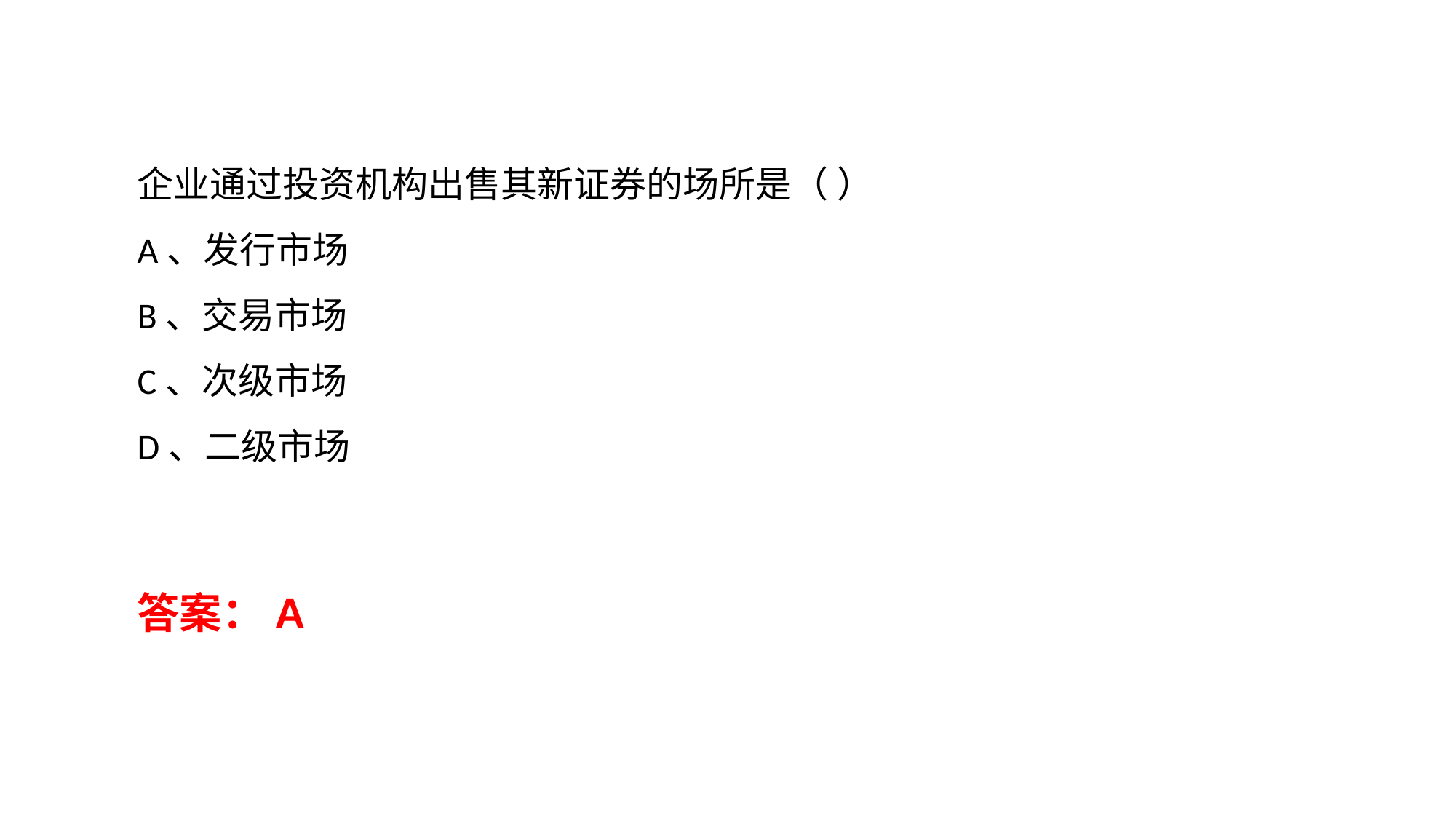

企业通过投资机构出售其新证券的场所是（ ）
A、发行市场
B、交易市场
C、次级市场
D、二级市场

答案：A